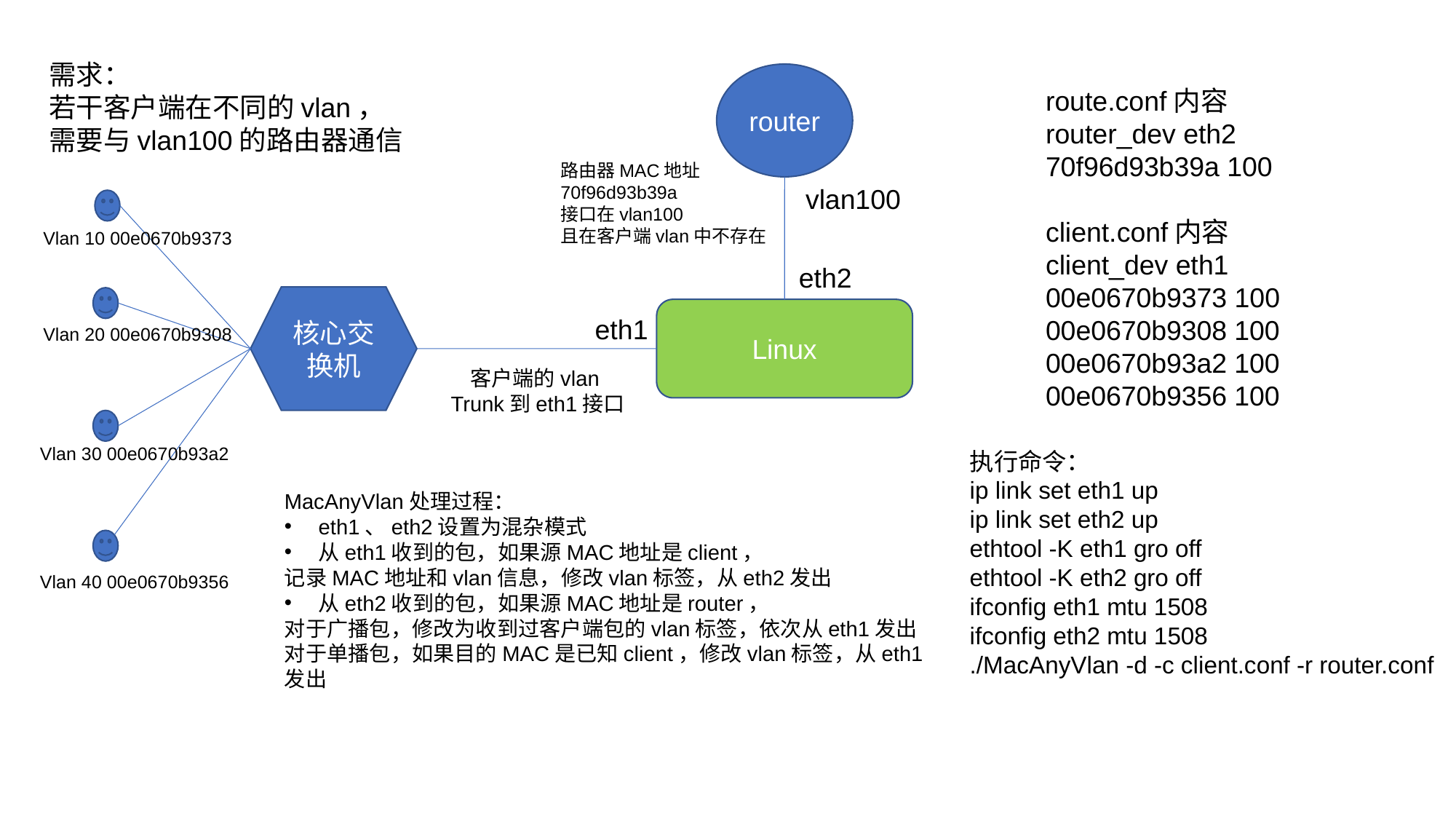

需求：
若干客户端在不同的vlan，
需要与vlan100的路由器通信

router
route.conf内容
router_dev eth2
70f96d93b39a 100

client.conf内容
client_dev eth1
00e0670b9373 100
00e0670b9308 100
00e0670b93a2 100
00e0670b9356 100

路由器MAC地址
70f96d93b39a
接口在vlan100
且在客户端vlan中不存在
vlan100

Vlan 10 00e0670b9373
eth2
核心交换机

Linux
eth1
Vlan 20 00e0670b9308
客户端的vlan
Trunk到eth1接口

Vlan 30 00e0670b93a2
执行命令：
ip link set eth1 up
ip link set eth2 up
ethtool -K eth1 gro off
ethtool -K eth2 gro off
ifconfig eth1 mtu 1508
ifconfig eth2 mtu 1508
./MacAnyVlan -d -c client.conf -r router.conf
MacAnyVlan处理过程：
eth1、eth2设置为混杂模式
从eth1收到的包，如果源MAC地址是client，
记录MAC地址和vlan信息，修改vlan标签，从eth2发出
从eth2收到的包，如果源MAC地址是router，
对于广播包，修改为收到过客户端包的vlan标签，依次从eth1发出
对于单播包，如果目的MAC是已知client，修改vlan标签，从eth1发出

Vlan 40 00e0670b9356